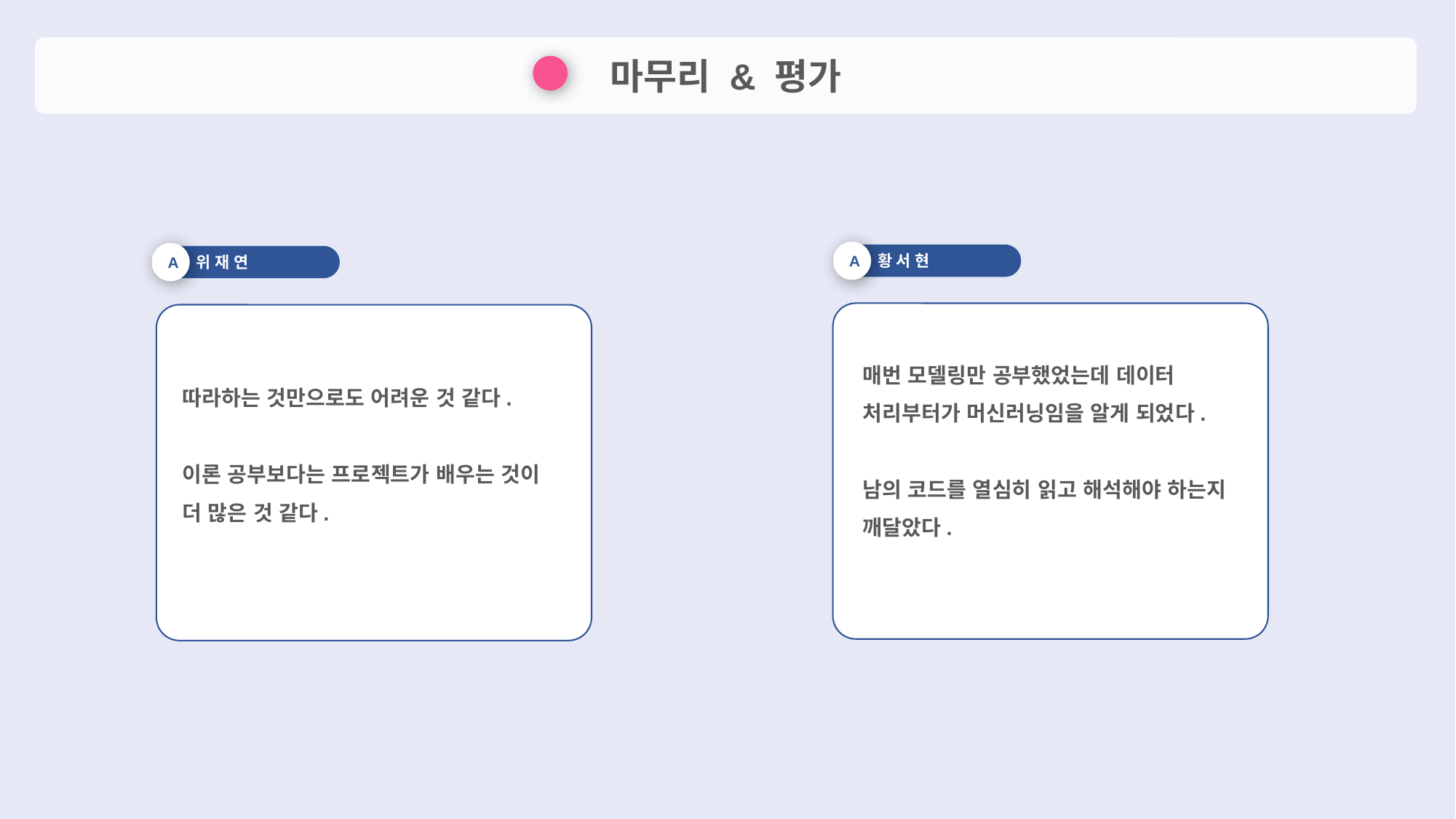

마무리 & 평가

A
       황 서 현
A
       위 재 연

매번 모델링만 공부했었는데 데이터
처리부터가 머신러닝임을 알게 되었다.

남의 코드를 열심히 읽고 해석해야 하는지 깨달았다.
따라하는 것만으로도 어려운 것 같다.

이론 공부보다는 프로젝트가 배우는 것이 더 많은 것 같다.